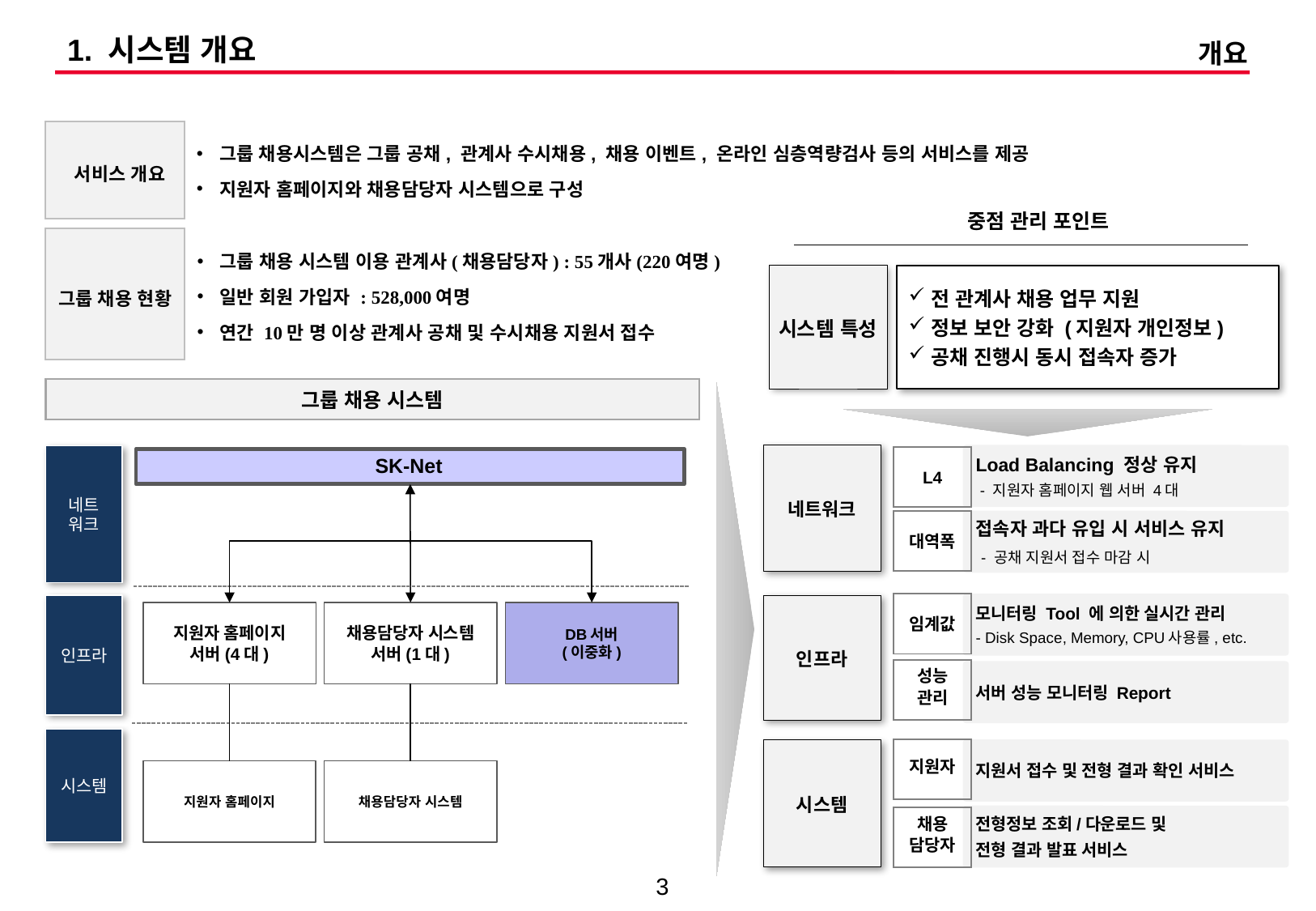

# 1. 시스템 개요
개요
 서비스 개요
그룹 채용시스템은 그룹 공채, 관계사 수시채용, 채용 이벤트, 온라인 심층역량검사 등의 서비스를 제공
지원자 홈페이지와 채용담당자 시스템으로 구성
중점 관리 포인트
그룹 채용 현황
그룹 채용 시스템 이용 관계사(채용담당자) : 55개사(220여명)
일반 회원 가입자 : 528,000여명
연간 10만 명 이상 관계사 공채 및 수시채용 지원서 접수
시스템 특성
전 관계사 채용 업무 지원
정보 보안 강화 (지원자 개인정보)
공채 진행시 동시 접속자 증가
그룹 채용 시스템

네트워크
Load Balancing 정상 유지
 - 지원자 홈페이지 웹 서버 4대
네트
워크
L4
SK-Net

대역폭
접속자 과다 유입 시 서비스 유지
 - 공채 지원서 접수 마감 시
임계값
모니터링 Tool 에 의한 실시간 관리
- Disk Space, Memory, CPU사용률, etc.
인프라
인프라
지원자 홈페이지
서버(4대)
채용담당자 시스템
서버(1대)
DB서버
(이중화)

성능
관리
서버 성능 모니터링 Report
시스템
지원자
지원서 접수 및 전형 결과 확인 서비스
시스템
지원자 홈페이지
채용담당자 시스템
전형정보 조회/다운로드 및
전형 결과 발표 서비스
채용
담당자